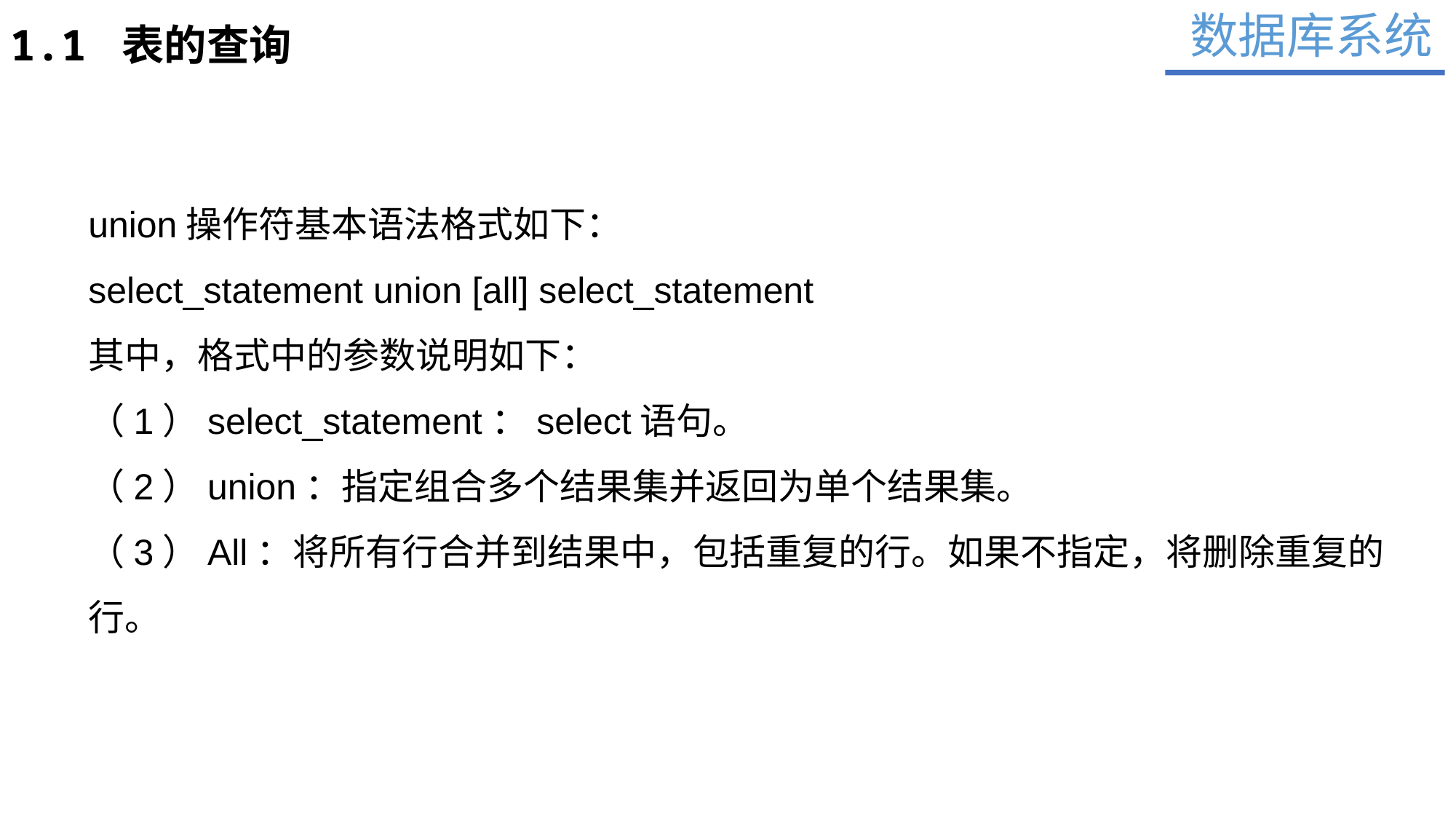

数据库系统
1.1 表的查询

union操作符基本语法格式如下：
select_statement union [all] select_statement
其中，格式中的参数说明如下：
（1）select_statement：select语句。
（2）union：指定组合多个结果集并返回为单个结果集。
（3）All：将所有行合并到结果中，包括重复的行。如果不指定，将删除重复的行。